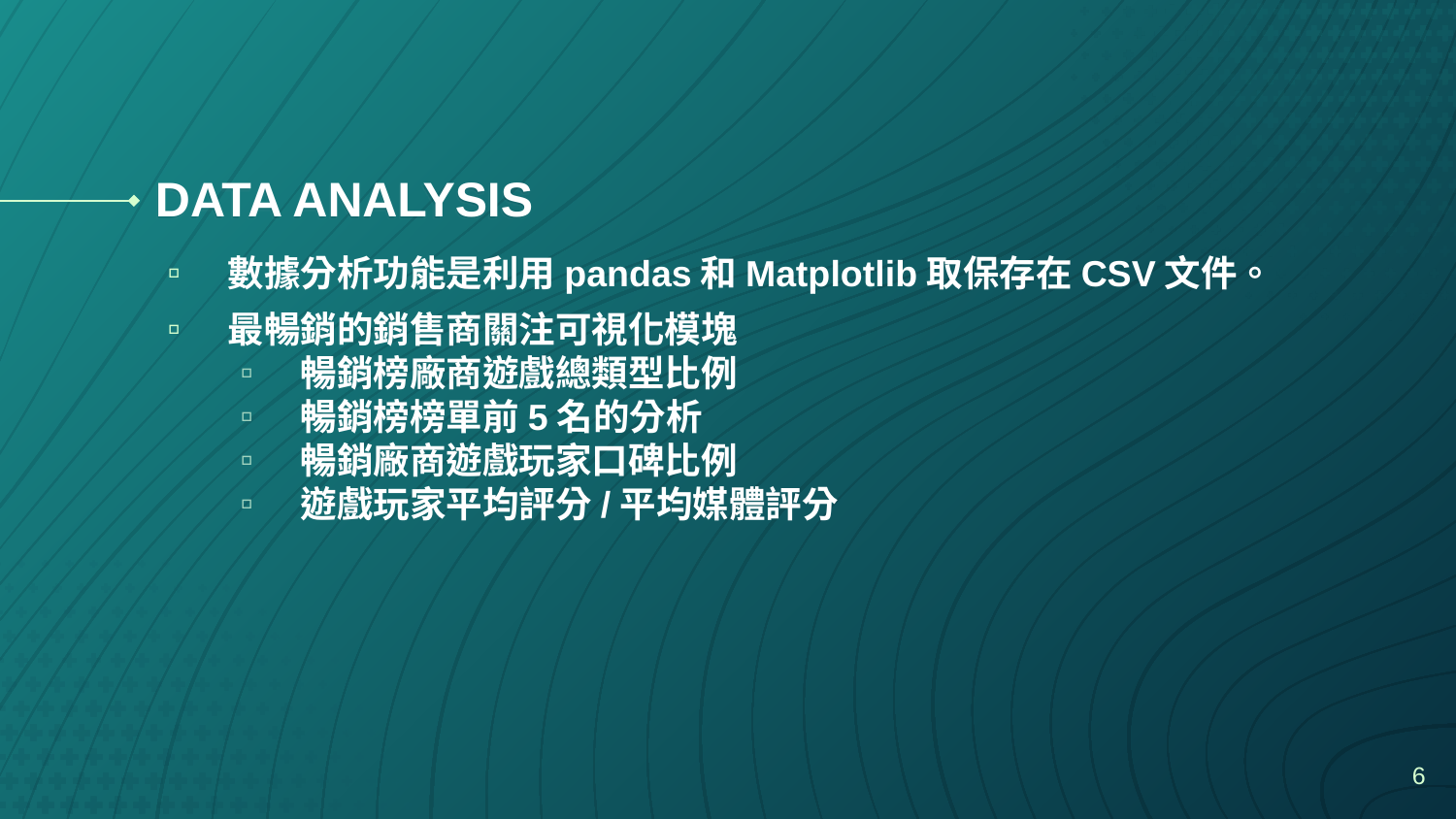

# DATA ANALYSIS
數據分析功能是利用pandas和Matplotlib取保存在CSV文件。
最暢銷的銷售商關注可視化模塊
暢銷榜廠商遊戲總類型比例
暢銷榜榜單前5名的分析
暢銷廠商遊戲玩家口碑比例
遊戲玩家平均評分/平均媒體評分

6